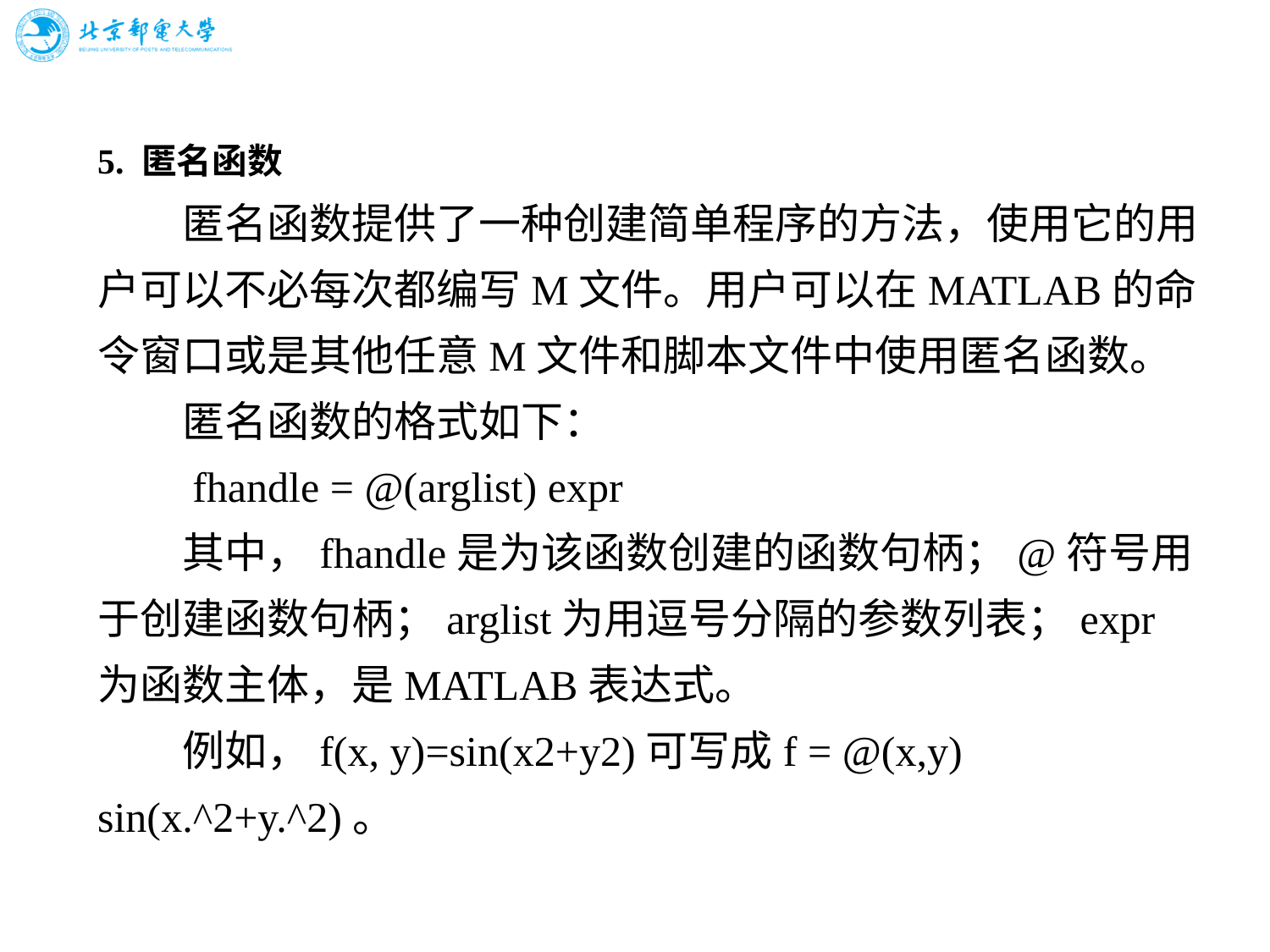

# 5. 匿名函数 　　匿名函数提供了一种创建简单程序的方法，使用它的用户可以不必每次都编写M文件。用户可以在MATLAB的命令窗口或是其他任意M文件和脚本文件中使用匿名函数。 　　匿名函数的格式如下： 　　fhandle = @(arglist) expr 　　其中，fhandle是为该函数创建的函数句柄；@符号用于创建函数句柄；arglist为用逗号分隔的参数列表；expr为函数主体，是MATLAB表达式。 　　例如，f(x, y)=sin(x2+y2)可写成f = @(x,y) sin(x.^2+y.^2)。